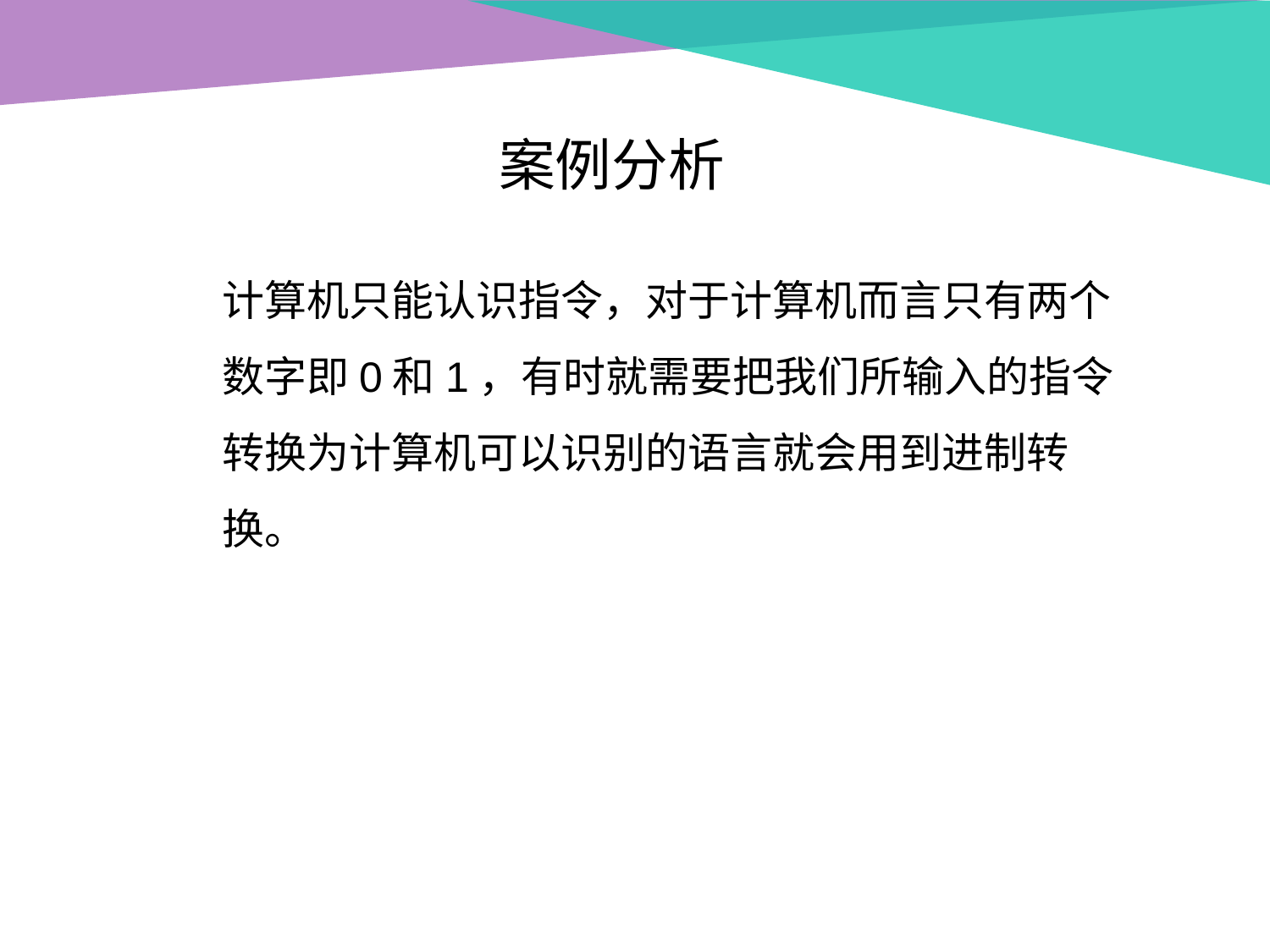

案例分析

计算机只能认识指令，对于计算机而言只有两个数字即0和1，有时就需要把我们所输入的指令转换为计算机可以识别的语言就会用到进制转换。